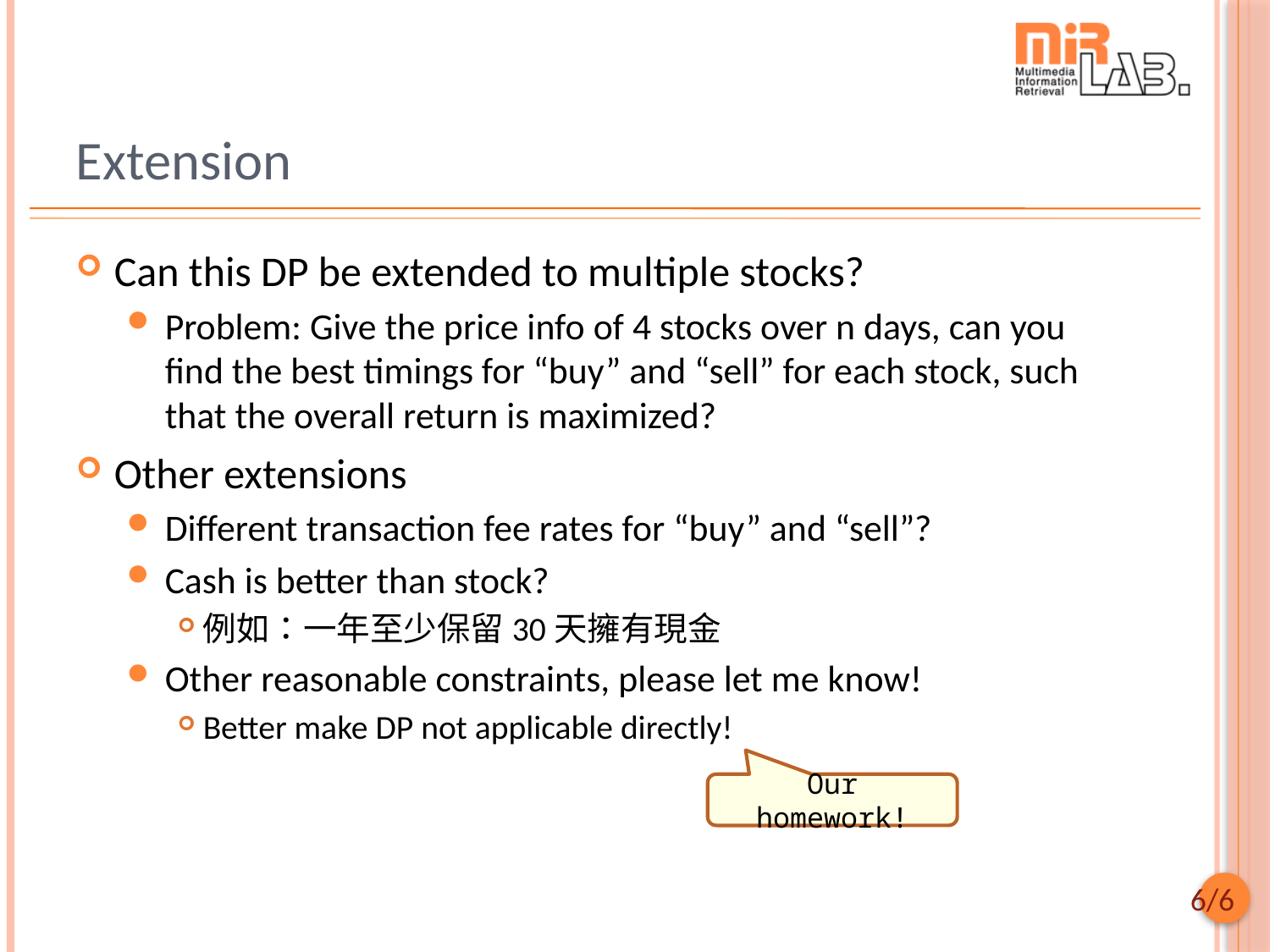

# Extension
Can this DP be extended to multiple stocks?
Problem: Give the price info of 4 stocks over n days, can you find the best timings for “buy” and “sell” for each stock, such that the overall return is maximized?
Other extensions
Different transaction fee rates for “buy” and “sell”?
Cash is better than stock?
例如：一年至少保留30天擁有現金
Other reasonable constraints, please let me know!
Better make DP not applicable directly!

Our homework!